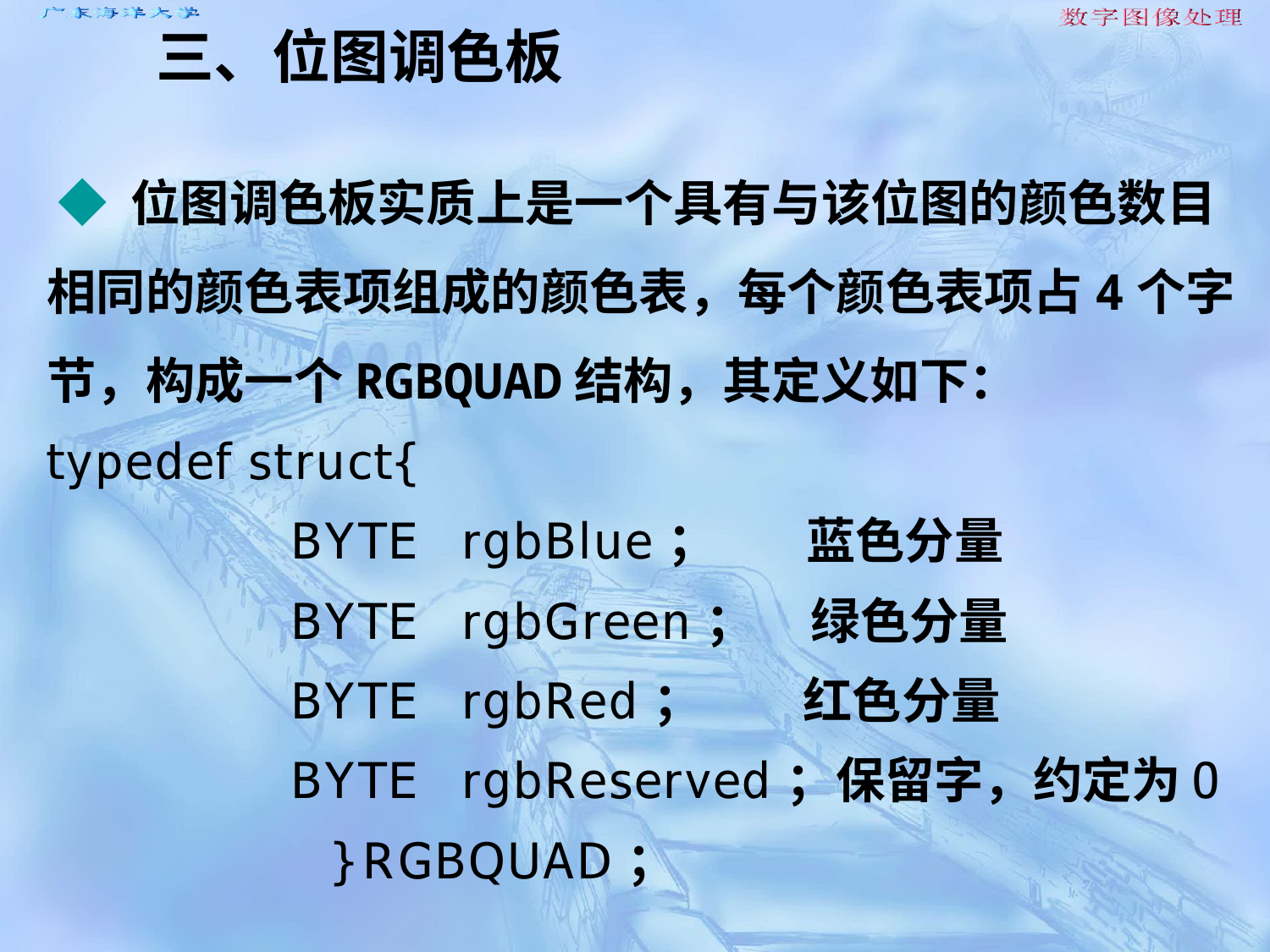

三、位图调色板
 ◆ 位图调色板实质上是一个具有与该位图的颜色数目相同的颜色表项组成的颜色表，每个颜色表项占4个字节，构成一个RGBQUAD结构，其定义如下：
typedef struct{
                 BYTE   rgbBlue；        蓝色分量
                 BYTE   rgbGreen；     绿色分量
                 BYTE   rgbRed；         红色分量
                 BYTE   rgbReserved；保留字，约定为0
	           }RGBQUAD；